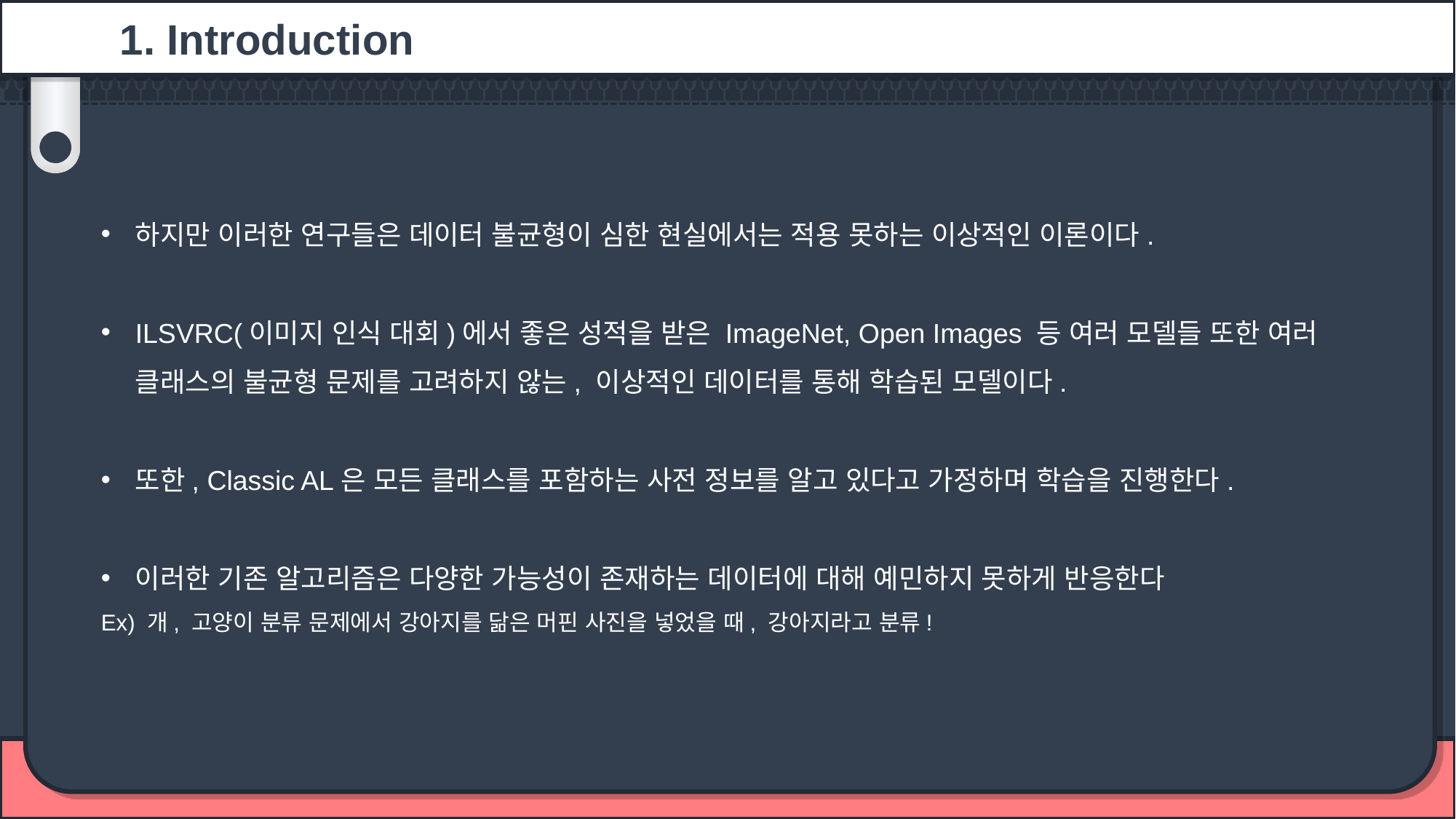

1. Introduction

하지만 이러한 연구들은 데이터 불균형이 심한 현실에서는 적용 못하는 이상적인 이론이다.

ILSVRC(이미지 인식 대회)에서 좋은 성적을 받은 ImageNet, Open Images 등 여러 모델들 또한 여러 클래스의 불균형 문제를 고려하지 않는, 이상적인 데이터를 통해 학습된 모델이다.

또한, Classic AL은 모든 클래스를 포함하는 사전 정보를 알고 있다고 가정하며 학습을 진행한다.

이러한 기존 알고리즘은 다양한 가능성이 존재하는 데이터에 대해 예민하지 못하게 반응한다
Ex) 개, 고양이 분류 문제에서 강아지를 닮은 머핀 사진을 넣었을 때, 강아지라고 분류!